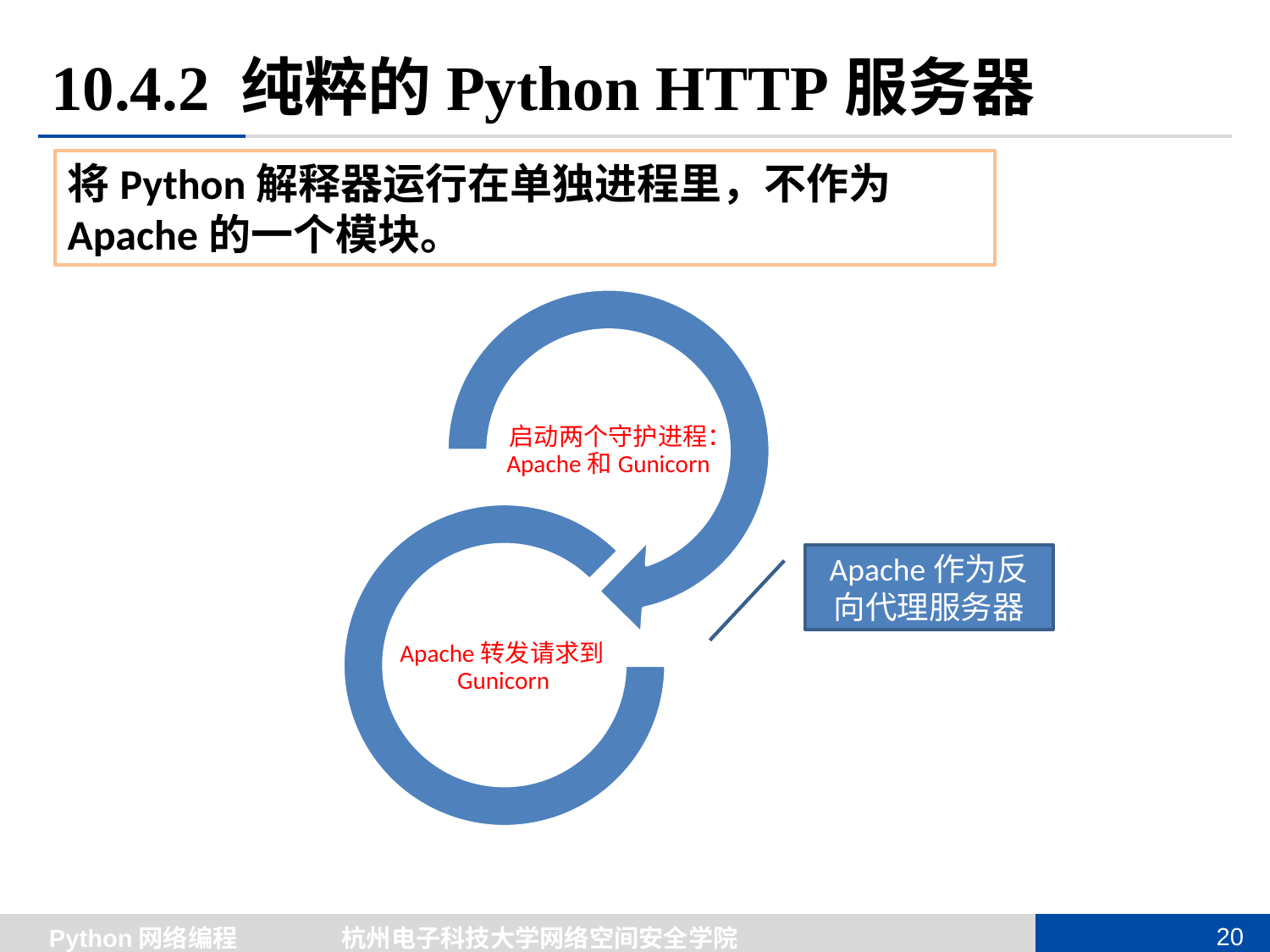

# 10.4.2 纯粹的Python HTTP服务器
将Python解释器运行在单独进程里，不作为Apache的一个模块。
启动两个守护进程：Apache和Gunicorn
Apache转发请求到Gunicorn
Apache作为反向代理服务器